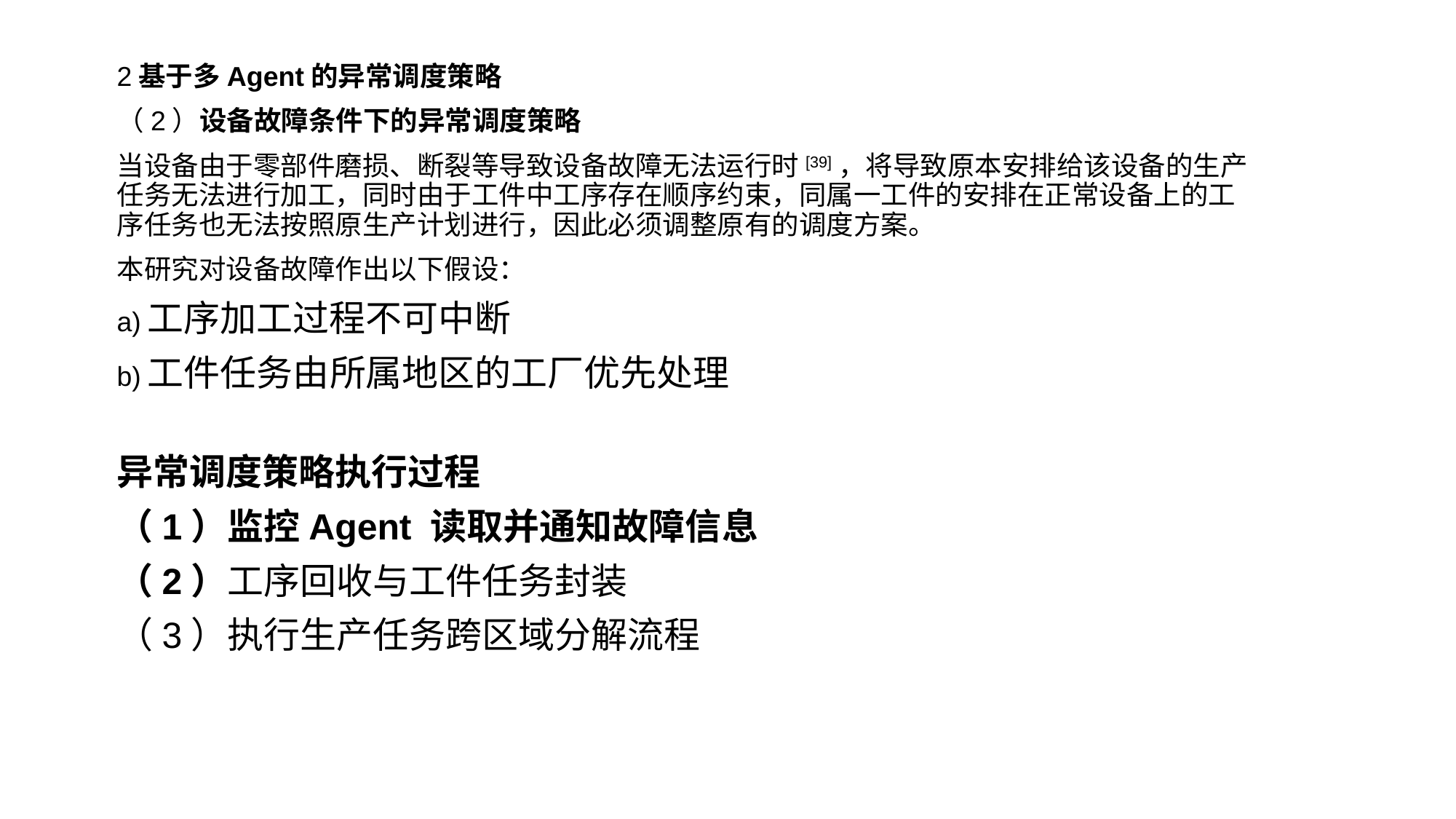

2基于多Agent的异常调度策略
（2）设备故障条件下的异常调度策略
当设备由于零部件磨损、断裂等导致设备故障无法运行时[39]，将导致原本安排给该设备的生产任务无法进行加工，同时由于工件中工序存在顺序约束，同属一工件的安排在正常设备上的工序任务也无法按照原生产计划进行，因此必须调整原有的调度方案。
本研究对设备故障作出以下假设：
a)工序加工过程不可中断
b)工件任务由所属地区的工厂优先处理

异常调度策略执行过程
（1）监控Agent 读取并通知故障信息
（2）工序回收与工件任务封装
（3）执行生产任务跨区域分解流程